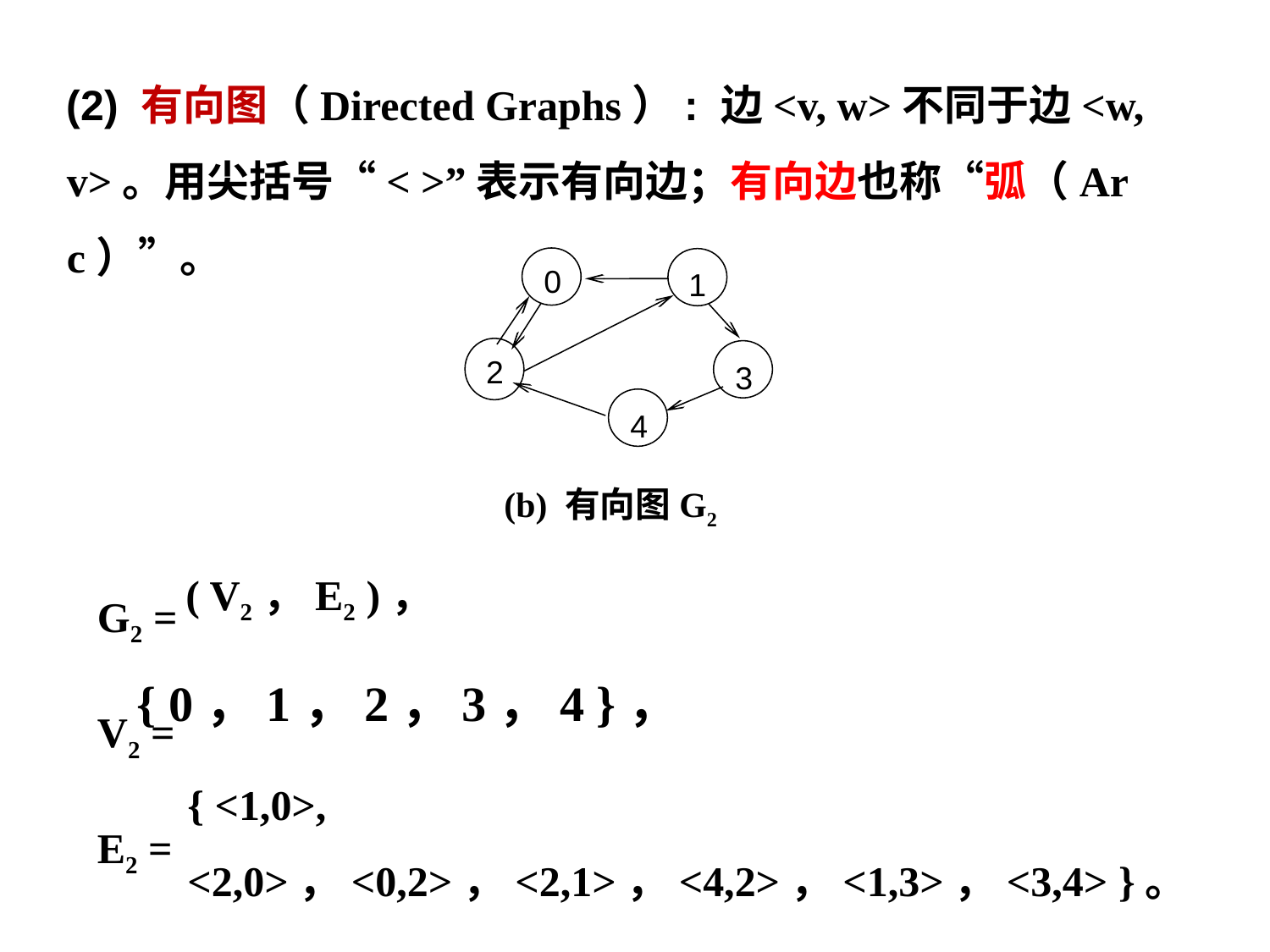

(2) 有向图（Directed Graphs）: 边<v, w>不同于边<w, v>。用尖括号“< >”表示有向边；有向边也称“弧（Arc）”。

0
1

2
3

4
   (b) 有向图G2
G2 =
V2 =
E2 =
( V2，E2 )，
{ 0，1，2，3，4 }，
{ <1,0>, <2,0>，<0,2>，<2,1>，<4,2>，<1,3>，<3,4> }。